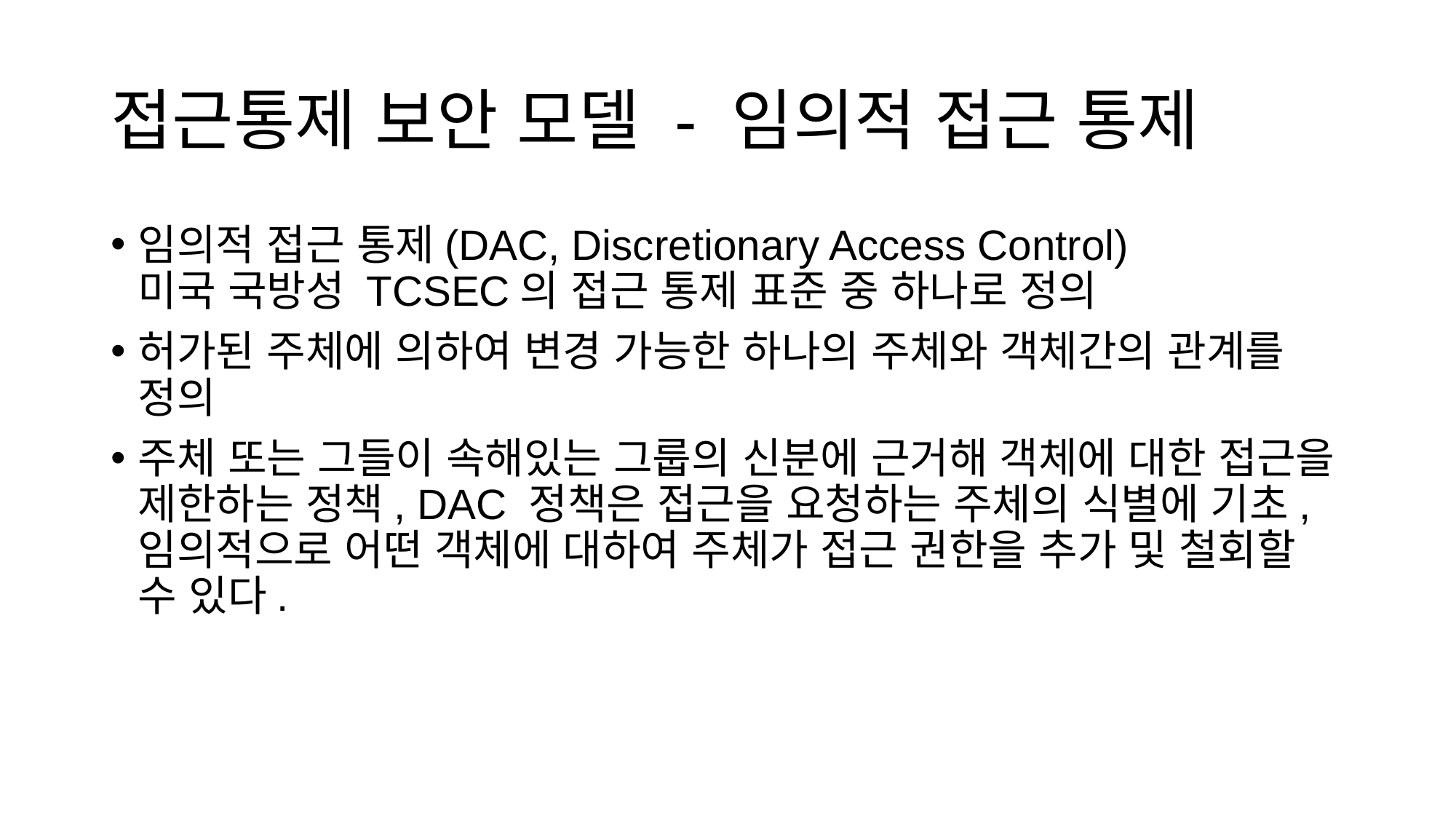

# 접근통제 보안 모델 - 임의적 접근 통제
임의적 접근 통제(DAC, Discretionary Access Control)
미국 국방성 TCSEC의 접근 통제 표준 중 하나로 정의
허가된 주체에 의하여 변경 가능한 하나의 주체와 객체간의 관계를 정의
주체 또는 그들이 속해있는 그룹의 신분에 근거해 객체에 대한 접근을 제한하는 정책, DAC 정책은 접근을 요청하는 주체의 식별에 기초, 임의적으로 어떤 객체에 대하여 주체가 접근 권한을 추가 및 철회할 수 있다.